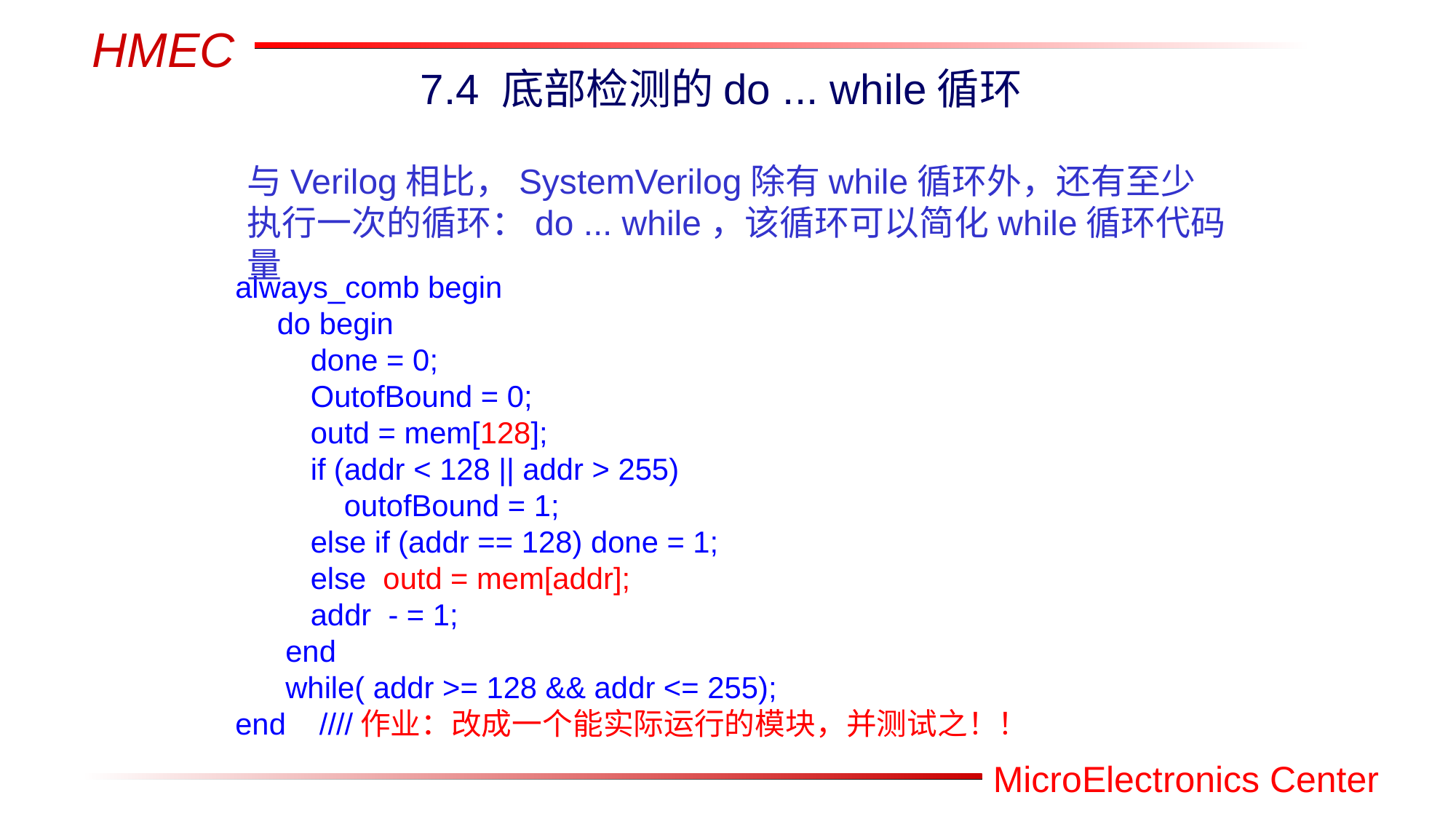

7.4 底部检测的do ... while循环
与Verilog相比，SystemVerilog除有while循环外，还有至少执行一次的循环：do ... while，该循环可以简化while循环代码量
always_comb begin
     do begin
         done = 0;
         OutofBound = 0;
         outd = mem[128];
         if (addr < 128 || addr > 255)
             outofBound = 1;
         else if (addr == 128) done = 1;
         else  outd = mem[addr];
         addr  - = 1;
      end
      while( addr >= 128 && addr <= 255);
end    ////作业：改成一个能实际运行的模块，并测试之！！